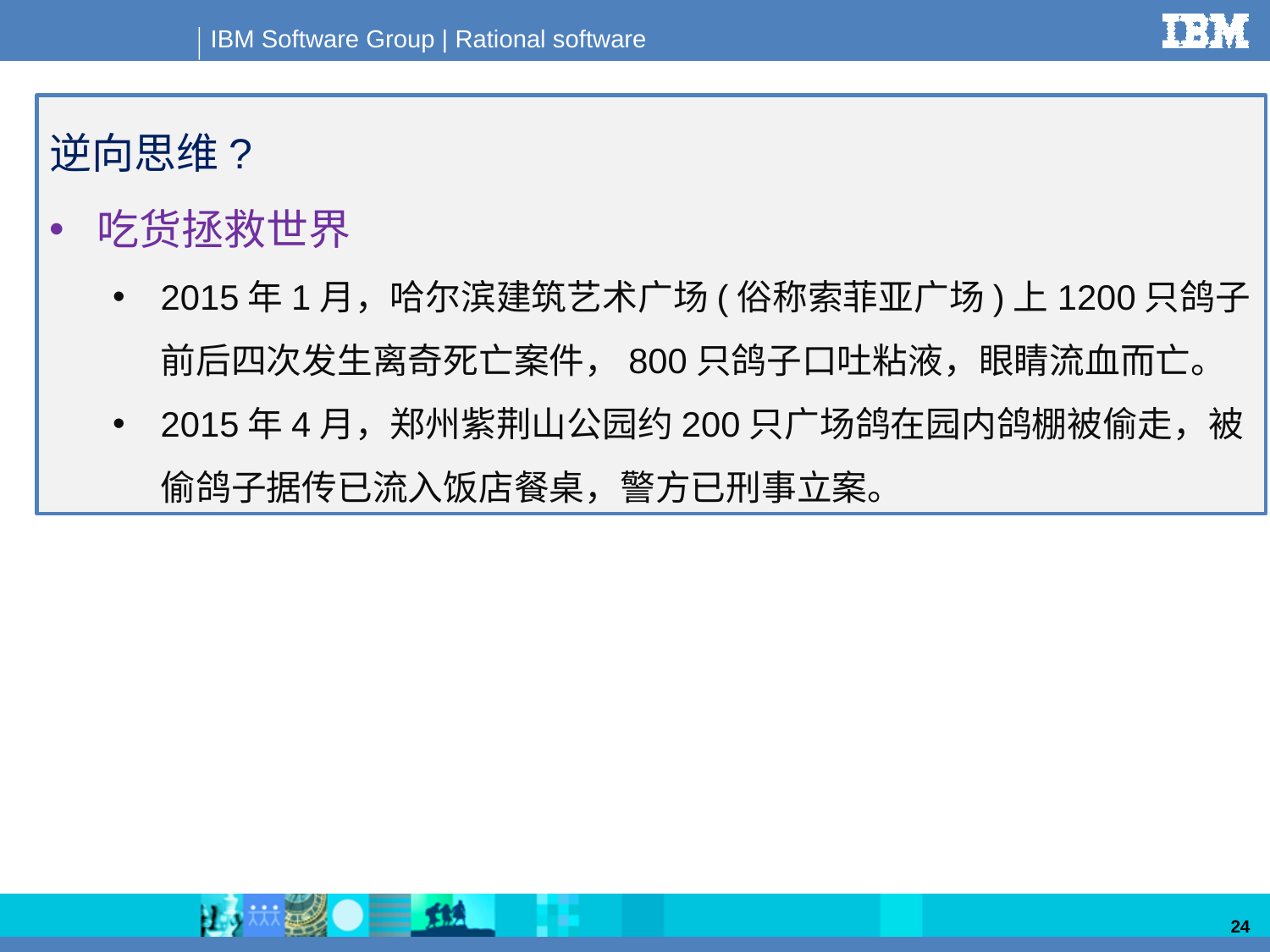

逆向思维?
吃货拯救世界
2015年1月，哈尔滨建筑艺术广场(俗称索菲亚广场)上1200只鸽子前后四次发生离奇死亡案件，800只鸽子口吐粘液，眼睛流血而亡。
2015年4月，郑州紫荆山公园约200只广场鸽在园内鸽棚被偷走，被偷鸽子据传已流入饭店餐桌，警方已刑事立案。
24